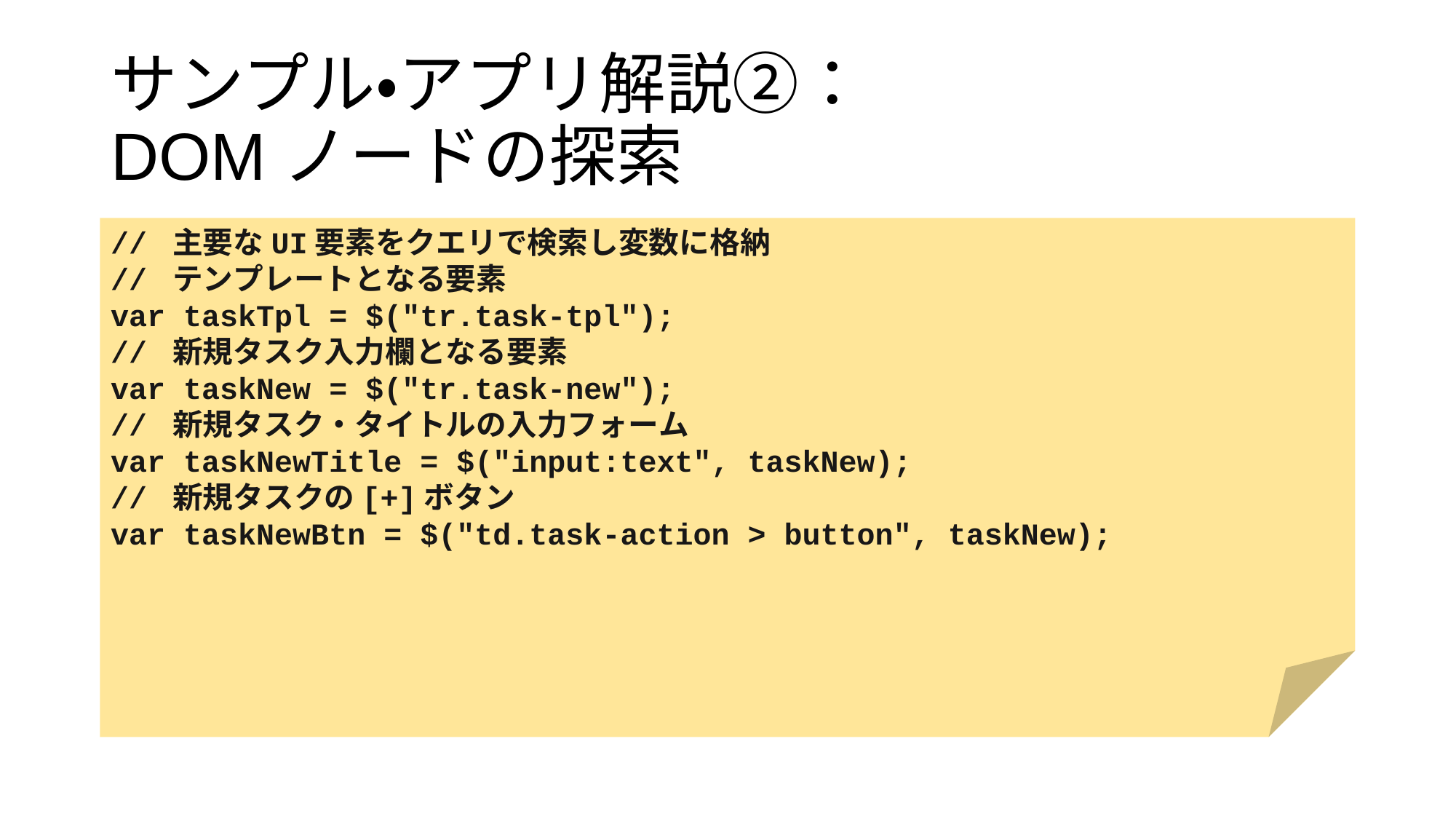

# サンプル・アプリ解説②： DOMノードの探索

// 主要なUI要素をクエリで検索し変数に格納
// テンプレートとなる要素
var taskTpl = $("tr.task-tpl");
// 新規タスク入力欄となる要素
var taskNew = $("tr.task-new");
// 新規タスク・タイトルの入力フォーム
var taskNewTitle = $("input:text", taskNew);
// 新規タスクの[+]ボタン
var taskNewBtn = $("td.task-action > button", taskNew);